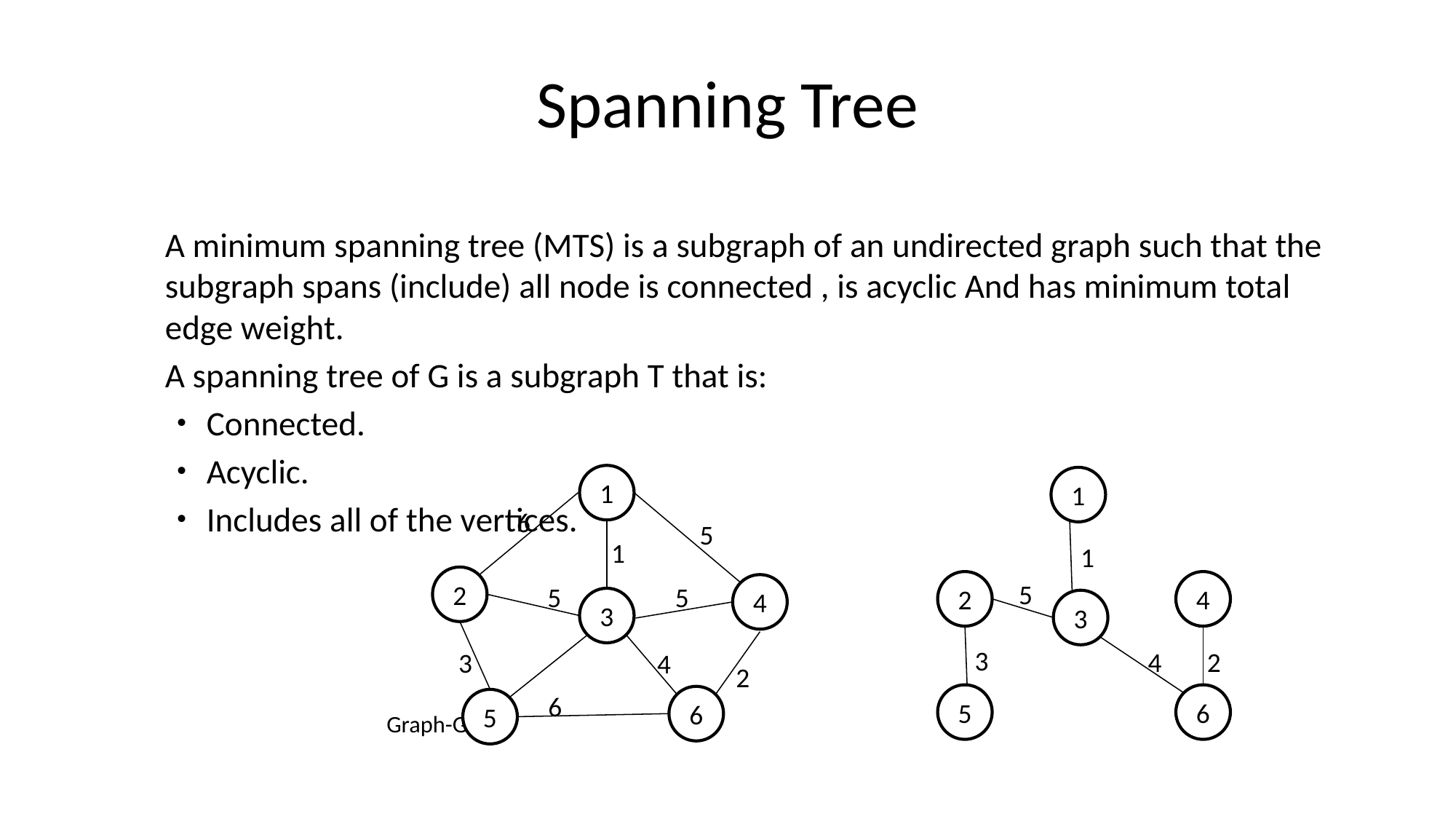

# Spanning Tree
A minimum spanning tree (MTS) is a subgraph of an undirected graph such that the subgraph spans (include) all node is connected , is acyclic And has minimum total edge weight.
A spanning tree of G is a subgraph T that is:
・Connected.
・Acyclic.
・Includes all of the vertices.

                                          Graph-G

1
5
1
2
5
4
3
4
2
6
5
6
5
3
1
1
2
4
5
3
3
4
5
6
2
6